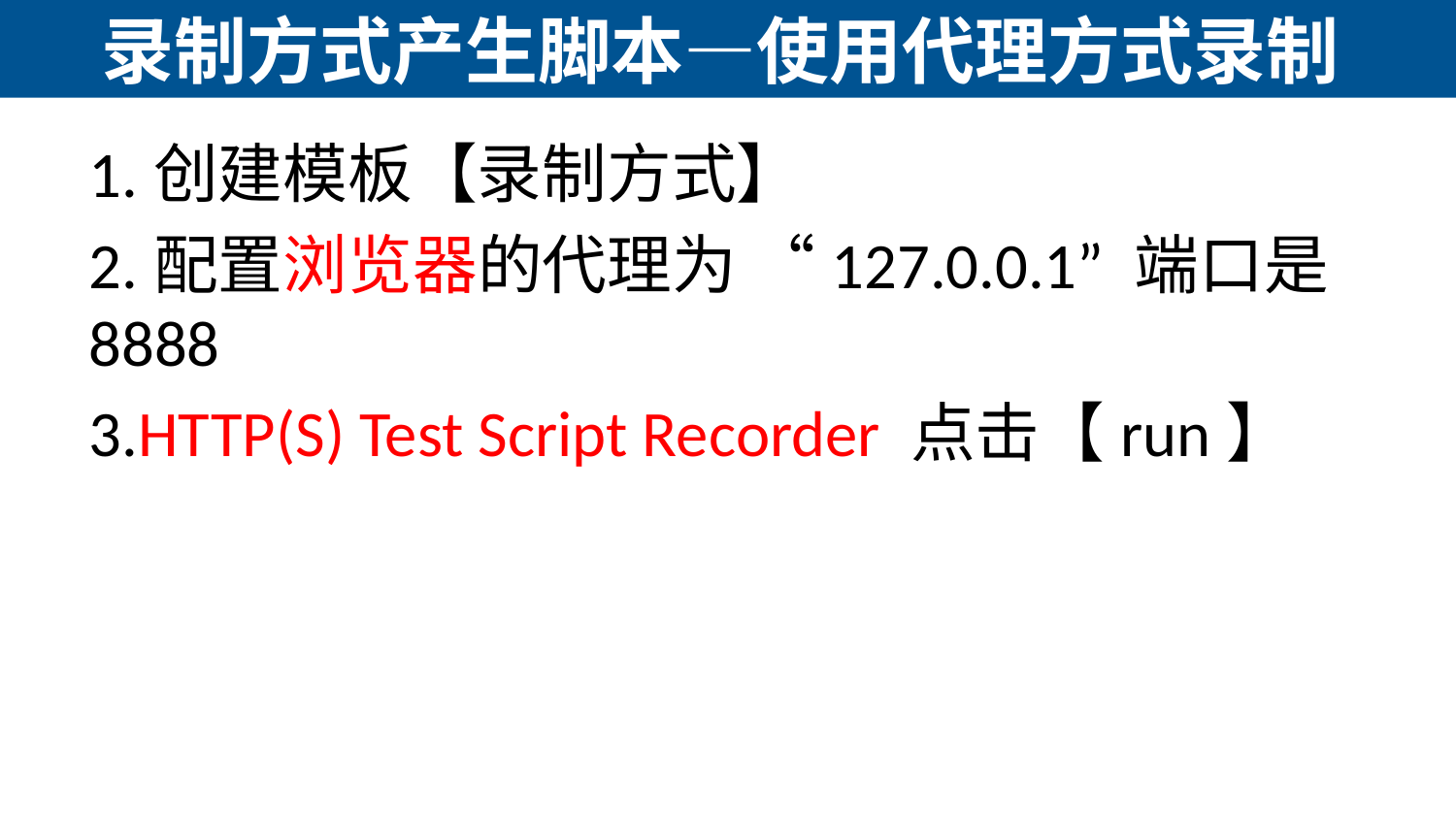

# 录制方式产生脚本—使用代理方式录制
1.创建模板【录制方式】
2.配置浏览器的代理为 “127.0.0.1” 端口是8888
3.HTTP(S) Test Script Recorder 点击【run】